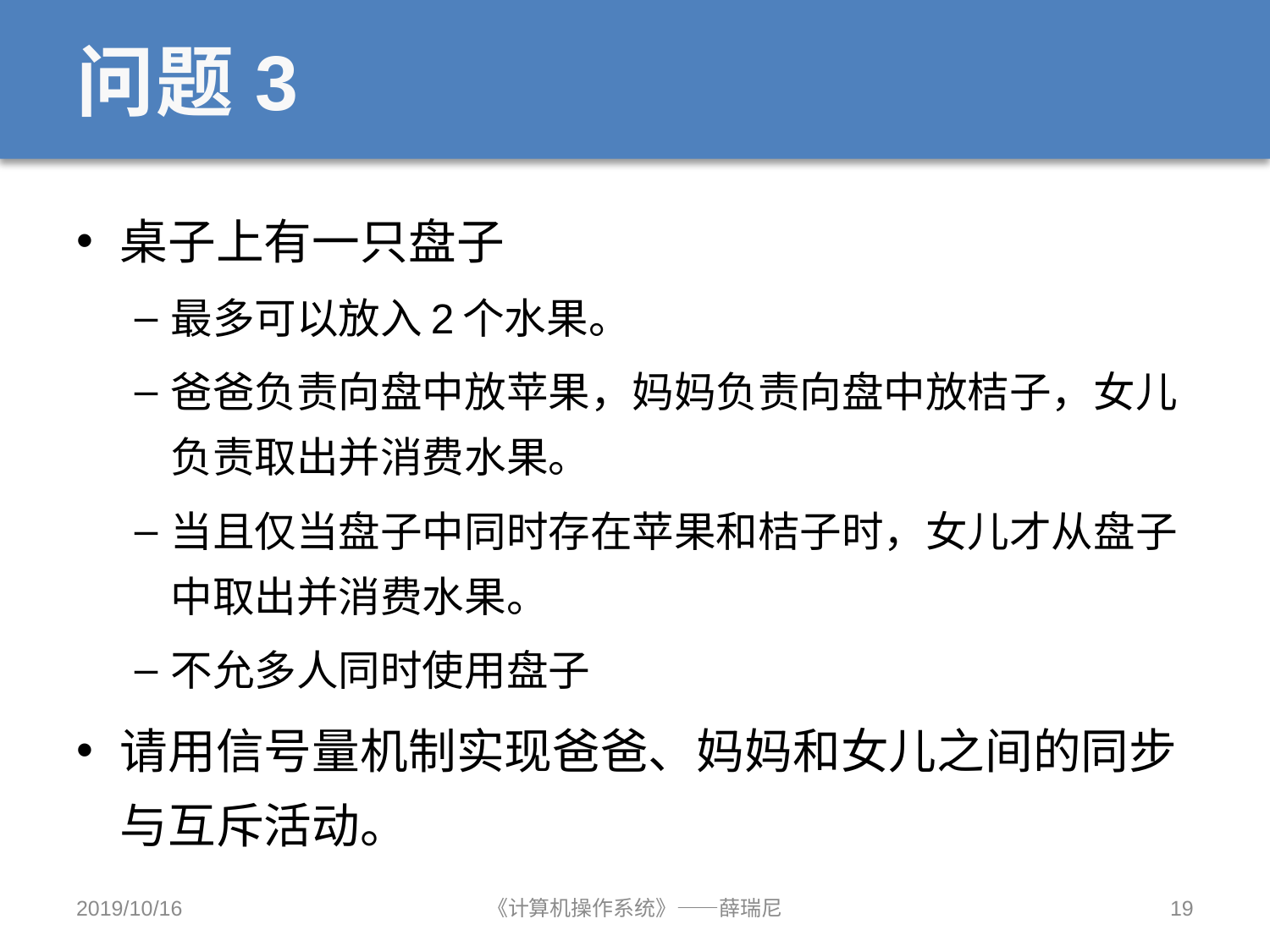

# 问题3
桌子上有一只盘子
最多可以放入2个水果。
爸爸负责向盘中放苹果，妈妈负责向盘中放桔子，女儿负责取出并消费水果。
当且仅当盘子中同时存在苹果和桔子时，女儿才从盘子中取出并消费水果。
不允多人同时使用盘子
请用信号量机制实现爸爸、妈妈和女儿之间的同步与互斥活动。
2019/10/16
《计算机操作系统》——薛瑞尼
19